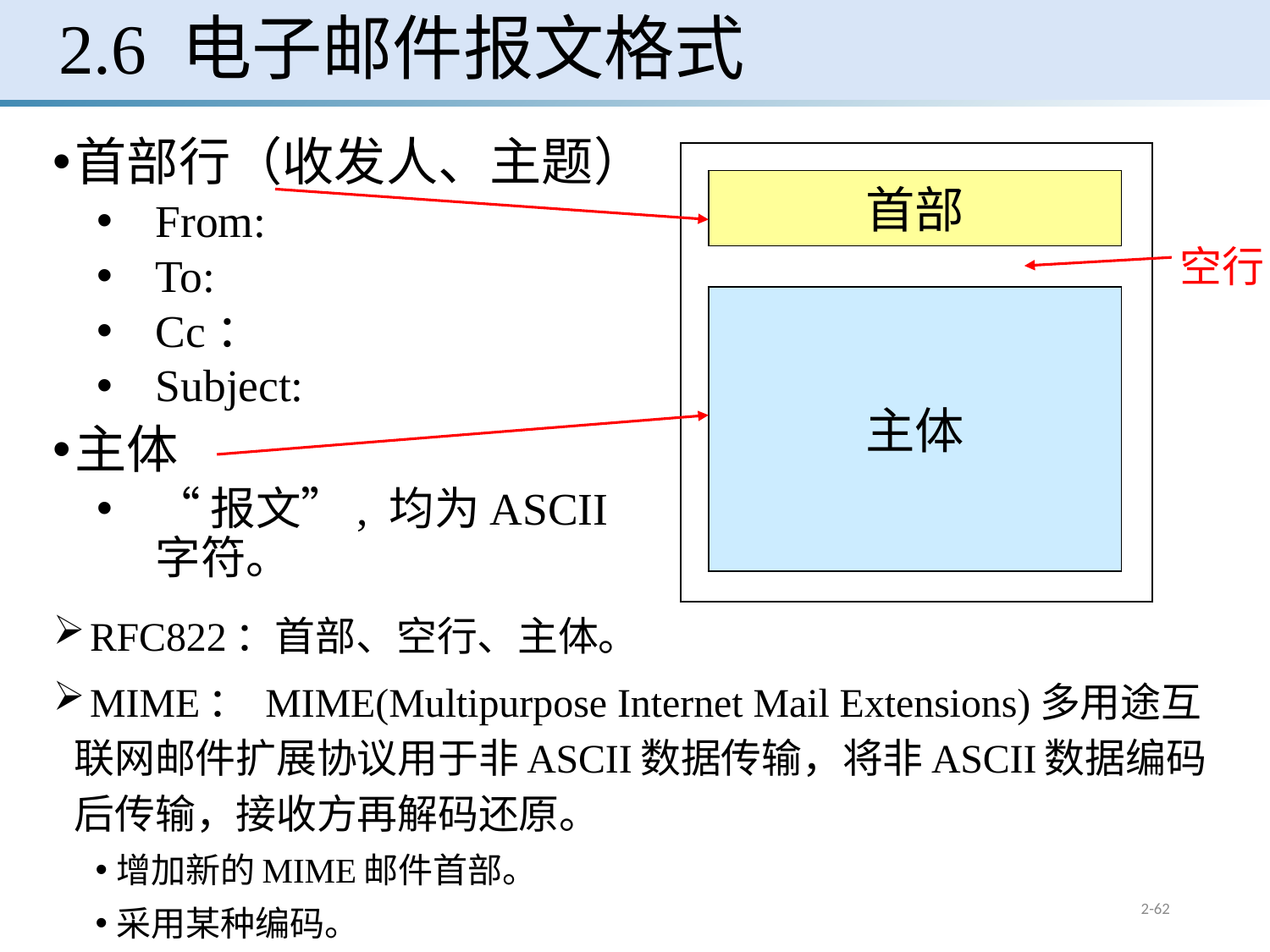

# 2.6 电子邮件报文格式
首部行（收发人、主题）
From:
To:
Cc：
Subject:
主体
“报文”, 均为ASCII 字符。

首部

空行

主体

 RFC822：首部、空行、主体。
 MIME： MIME(Multipurpose Internet Mail Extensions)多用途互联网邮件扩展协议用于非ASCII数据传输，将非ASCII数据编码后传输，接收方再解码还原。
增加新的MIME邮件首部。
采用某种编码。

62